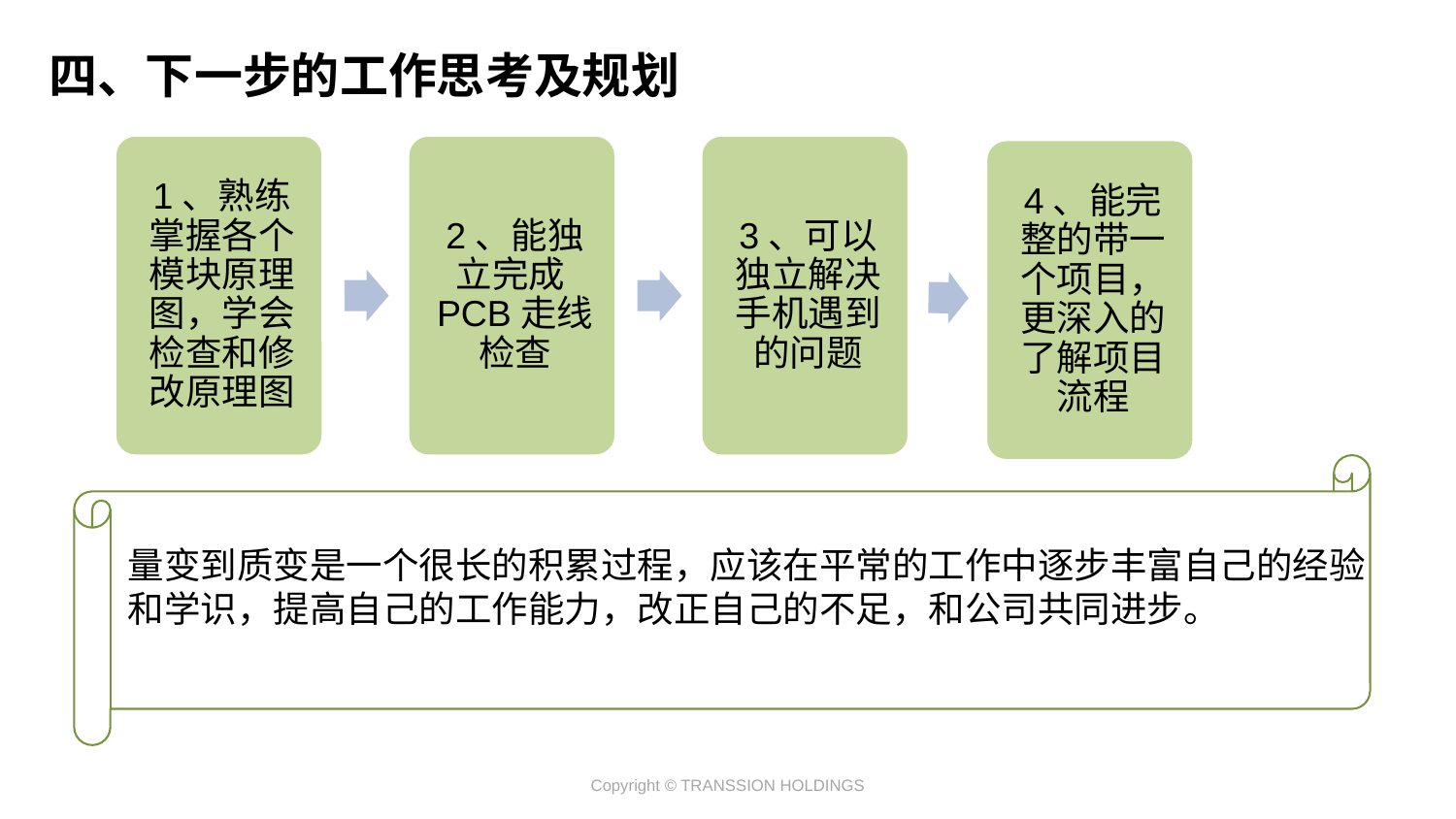

四、下一步的工作思考及规划
1、熟练掌握各个模块原理图，学会检查和修改原理图

2、能独立完成PCB走线检查

3、可以独立解决手机遇到的问题

4、能完整的带一个项目，更深入的了解项目流程

量变到质变是一个很长的积累过程，应该在平常的工作中逐步丰富自己的经验和学识，提高自己的工作能力，改正自己的不足，和公司共同进步。